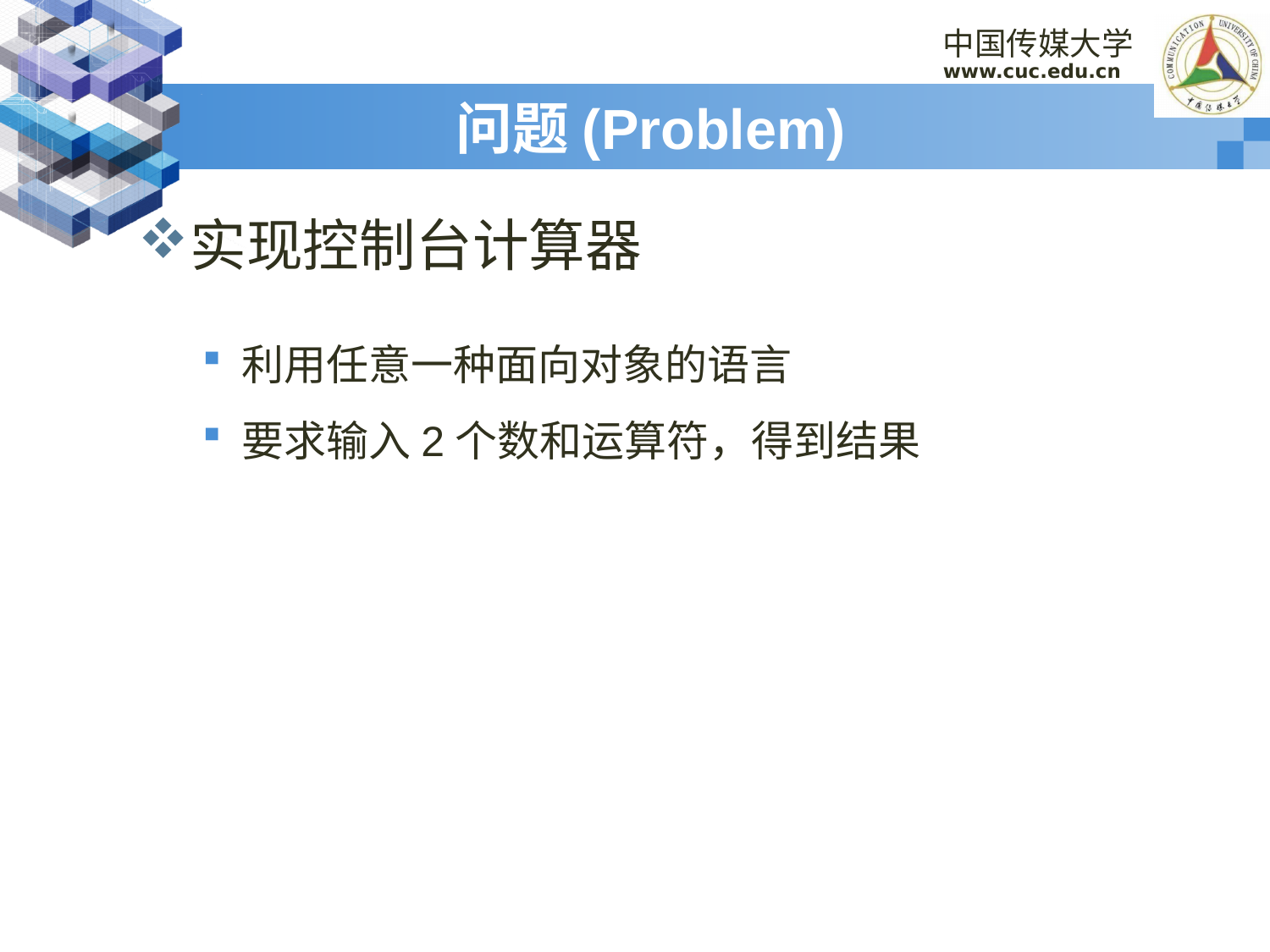

# 问题(Problem)
实现控制台计算器

利用任意一种面向对象的语言
要求输入2个数和运算符，得到结果